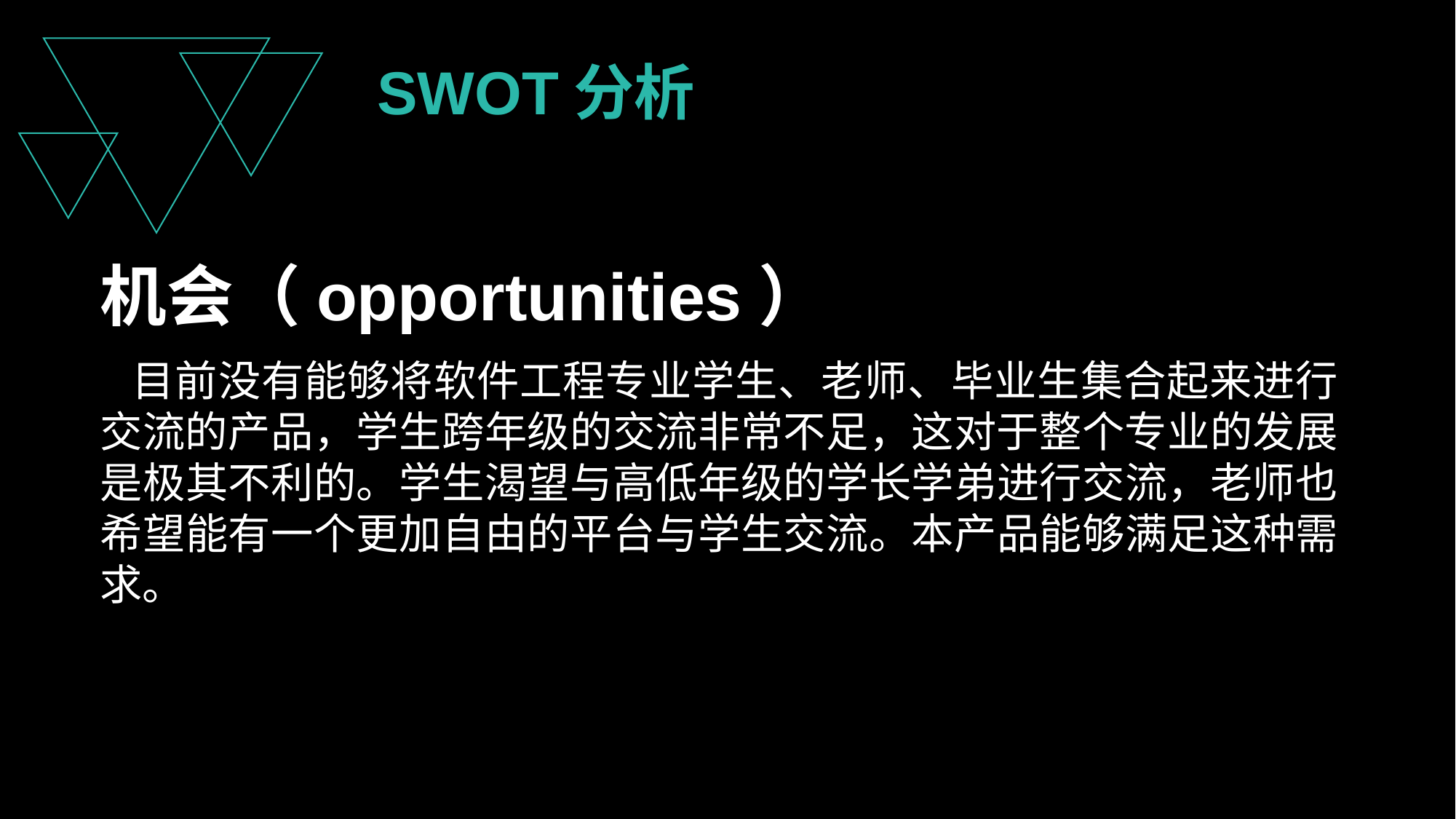

SWOT分析

机会（opportunities）
目前没有能够将软件工程专业学生、老师、毕业生集合起来进行交流的产品，学生跨年级的交流非常不足，这对于整个专业的发展是极其不利的。学生渴望与高低年级的学长学弟进行交流，老师也希望能有一个更加自由的平台与学生交流。本产品能够满足这种需求。